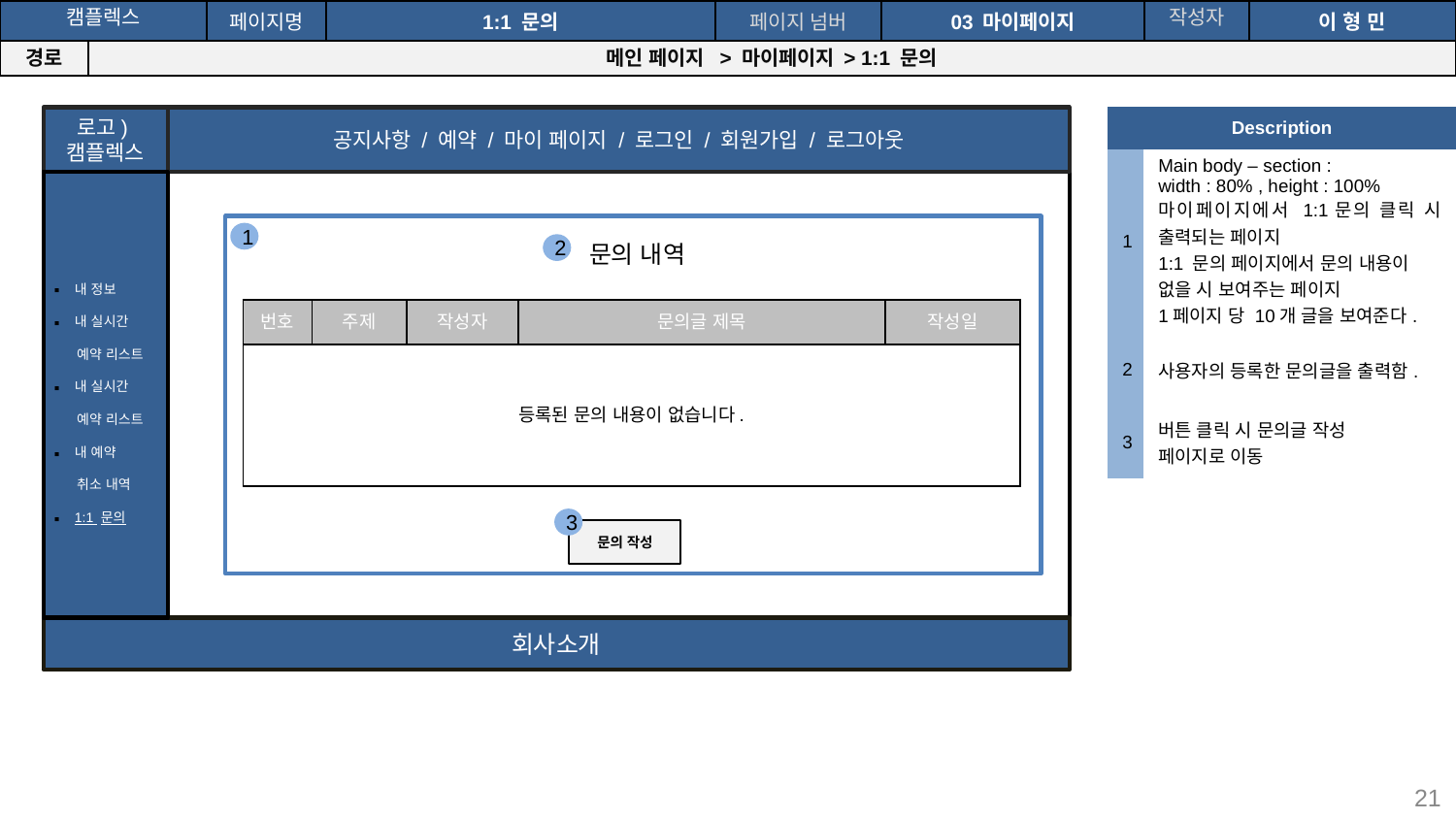

공간(오피스) 대여 시스템
| 캠플렉스 |  | 페이지명 | 1:1 문의 | 페이지 넘버 | 03 마이페이지 | 작성자 | 이 형 민 |
| --- | --- | --- | --- | --- | --- | --- | --- |
| 경로 | 메인 페이지 > 마이페이지 > 1:1 문의 |  |  |  |  |  |  |
로고)
캠플렉스
| Description |  |
| --- | --- |
| 1 | Main body – section : width : 80% , height : 100% 마이페이지에서 1:1문의 클릭 시 출력되는 페이지 1:1 문의 페이지에서 문의 내용이 없을 시 보여주는 페이지 1페이지 당 10개 글을 보여준다. |
| 2 | 사용자의 등록한 문의글을 출력함. |
| 3 | 버튼 클릭 시 문의글 작성 페이지로 이동 |
공지사항 / 예약 / 마이 페이지 / 로그인 / 회원가입 / 로그아웃
내 정보
내 실시간
     예약 리스트
내 실시간
     예약 리스트
내 예약
     취소 내역
1:1 문의

1
문의 내역
2
| 번호 | 주제 | 작성자 | 문의글 제목 | 작성일 |
| --- | --- | --- | --- | --- |
| 등록된 문의 내용이 없습니다. |  |  |  |  |
3
문의 작성
회사소개
21